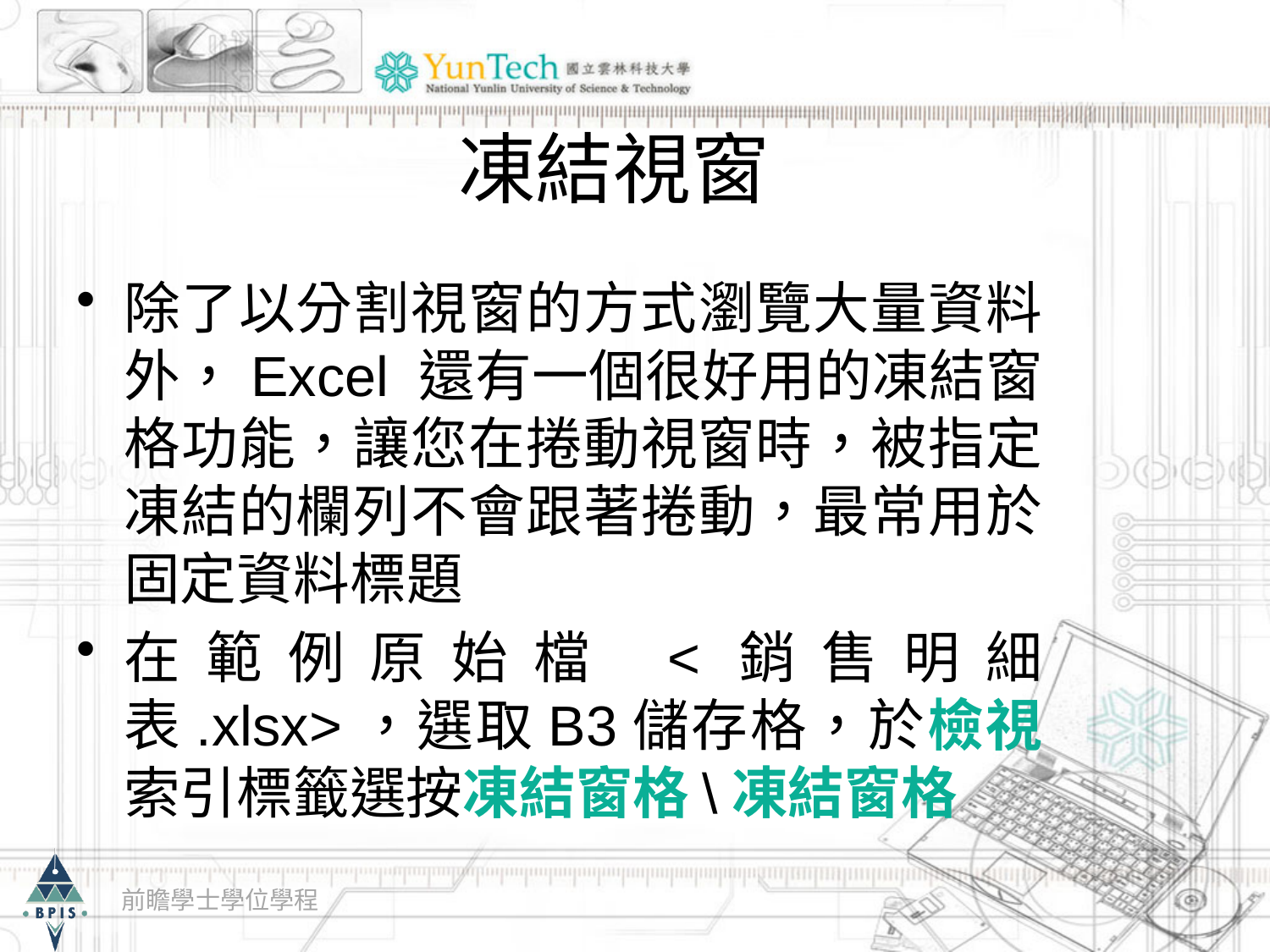

# 凍結視窗
除了以分割視窗的方式瀏覽大量資料外，Excel 還有一個很好用的凍結窗格功能，讓您在捲動視窗時，被指定凍結的欄列不會跟著捲動，最常用於固定資料標題
在範例原始檔 <銷售明細表.xlsx>，選取B3儲存格，於檢視索引標籤選按凍結窗格\凍結窗格